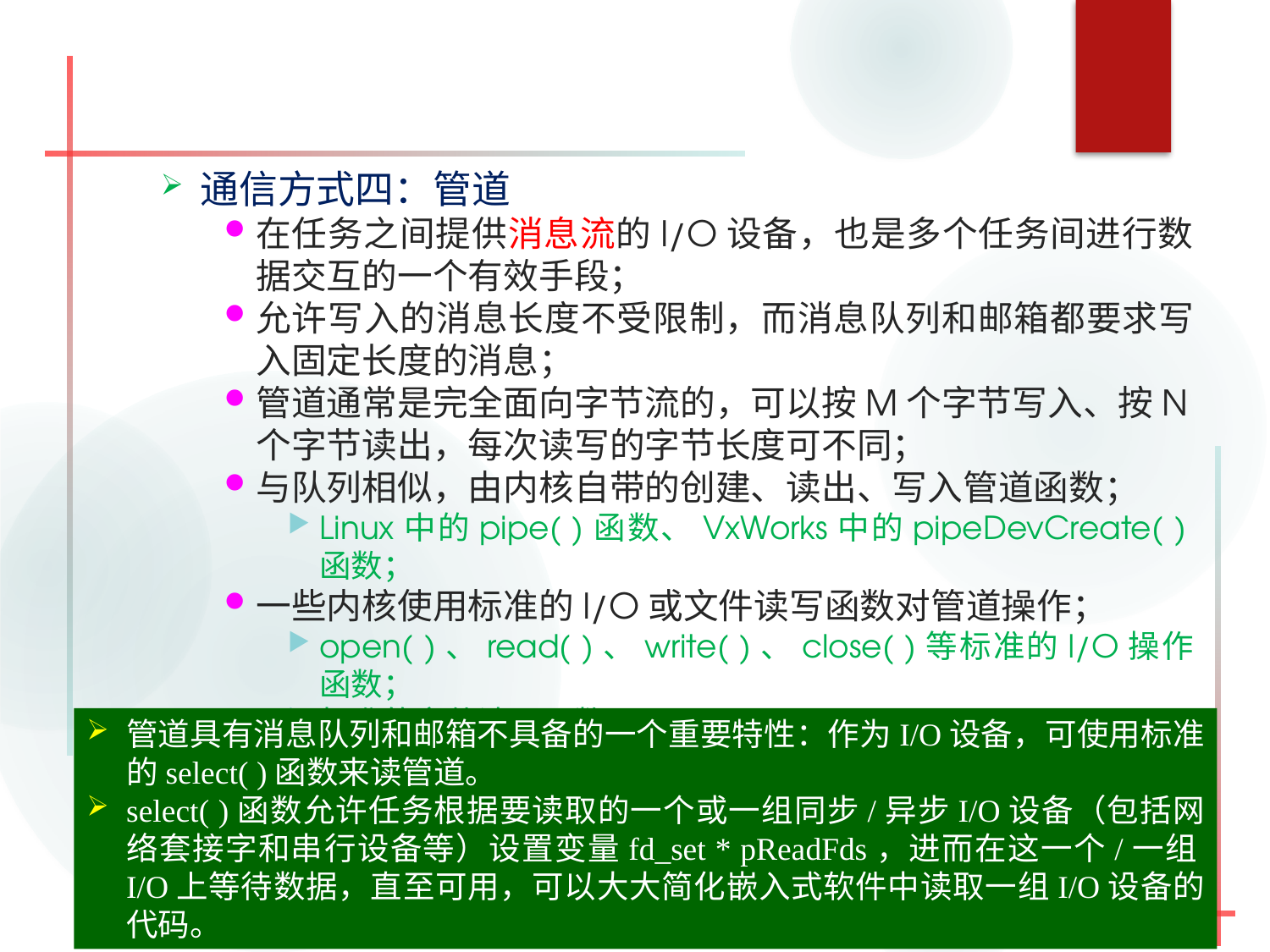

51
#
通信方式四：管道
在任务之间提供消息流的I/O设备，也是多个任务间进行数据交互的一个有效手段；
允许写入的消息长度不受限制，而消息队列和邮箱都要求写入固定长度的消息；
管道通常是完全面向字节流的，可以按M个字节写入、按N个字节读出，每次读写的字节长度可不同；
与队列相似，由内核自带的创建、读出、写入管道函数；
Linux中的pipe( )函数、VxWorks中的pipeDevCreate( )函数；
一些内核使用标准的I/O或文件读写函数对管道操作；
open( )、read( )、write( )、close( )等标准的I/O操作函数；
标准的文件读写函数fread( )、fwrite( )；

管道具有消息队列和邮箱不具备的一个重要特性：作为I/O设备，可使用标准的select( )函数来读管道。
select( )函数允许任务根据要读取的一个或一组同步/异步I/O设备（包括网络套接字和串行设备等）设置变量fd_set * pReadFds，进而在这一个/一组I/O上等待数据，直至可用，可以大大简化嵌入式软件中读取一组I/O设备的代码。